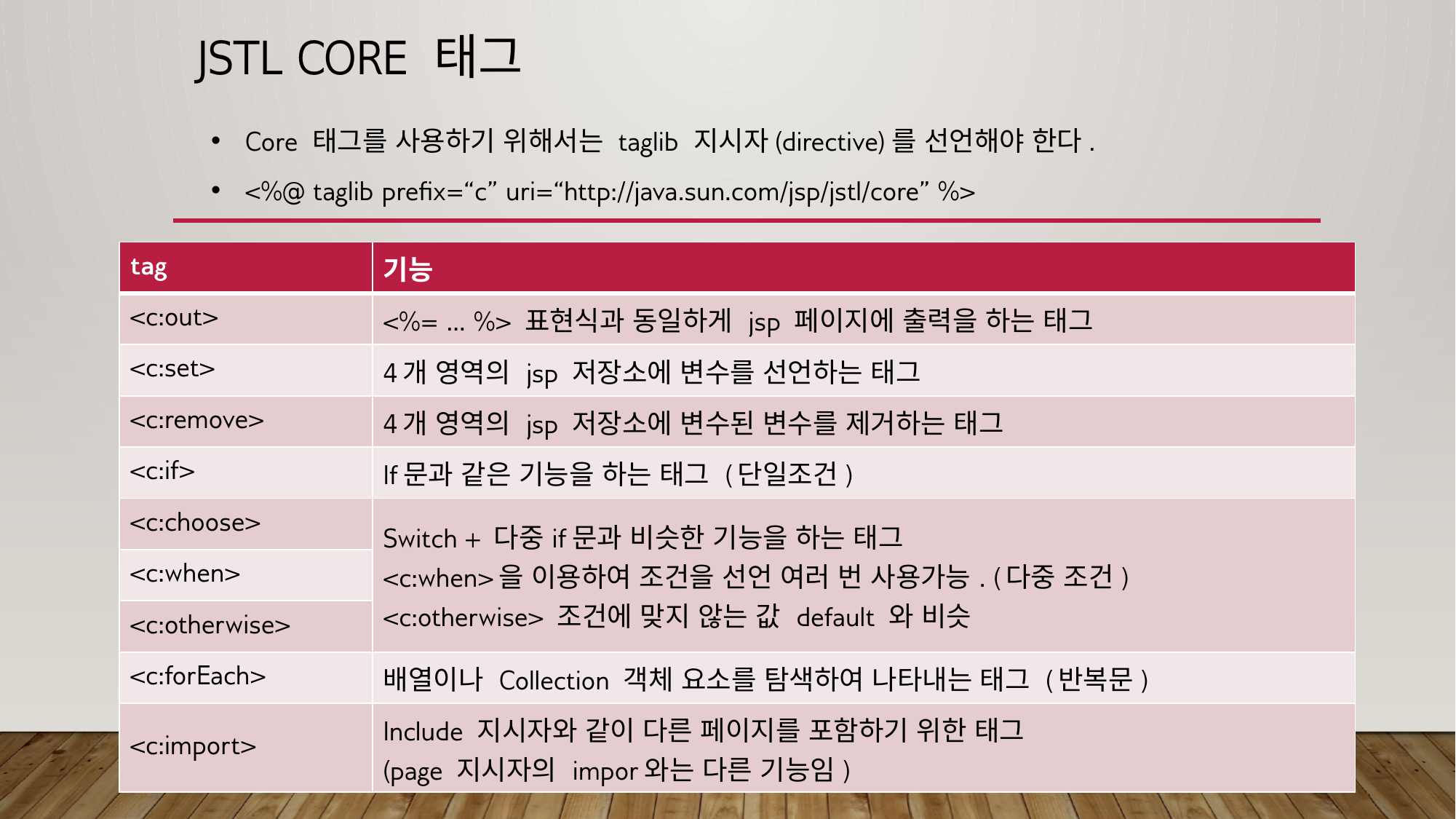

# JSTL Core 태그
Core 태그를 사용하기 위해서는 taglib 지시자(directive)를 선언해야 한다.
<%@ taglib prefix=“c” uri=“http://java.sun.com/jsp/jstl/core” %>
| tag | 기능 |
| --- | --- |
| <c:out> | <%= … %> 표현식과 동일하게 jsp 페이지에 출력을 하는 태그 |
| <c:set> | 4개 영역의 jsp 저장소에 변수를 선언하는 태그 |
| <c:remove> | 4개 영역의 jsp 저장소에 변수된 변수를 제거하는 태그 |
| <c:if> | If문과 같은 기능을 하는 태그 (단일조건) |
| <c:choose> | Switch + 다중if문과 비슷한 기능을 하는 태그 <c:when>을 이용하여 조건을 선언 여러 번 사용가능. (다중 조건) <c:otherwise> 조건에 맞지 않는 값 default 와 비슷 |
| <c:when> |  |
| <c:otherwise> |  |
| <c:forEach> | 배열이나 Collection 객체 요소를 탐색하여 나타내는 태그 (반복문) |
| <c:import> | Include 지시자와 같이 다른 페이지를 포함하기 위한 태그 (page 지시자의 impor와는 다른 기능임) |